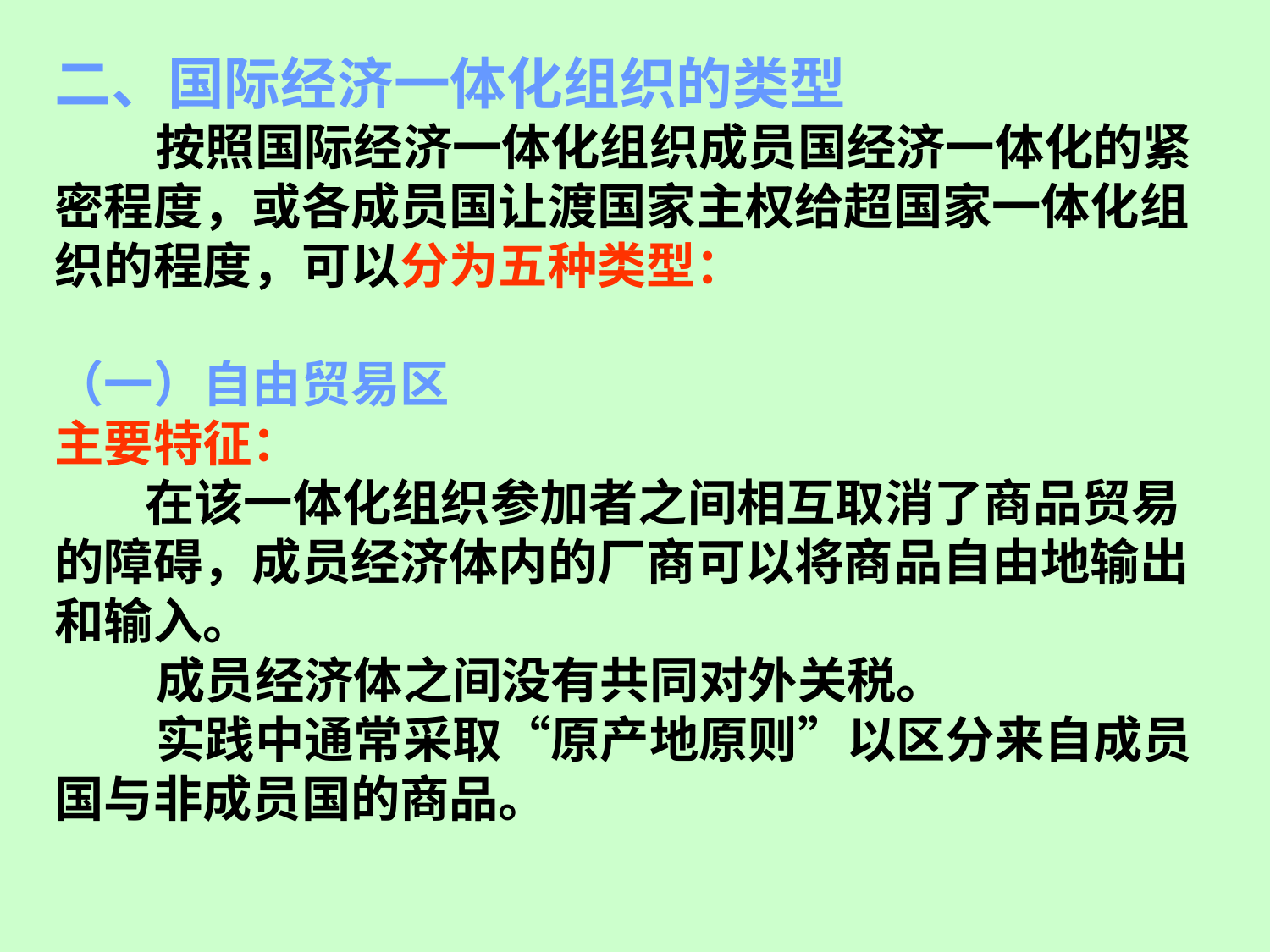

二、国际经济一体化组织的类型
        按照国际经济一体化组织成员国经济一体化的紧密程度，或各成员国让渡国家主权给超国家一体化组织的程度，可以分为五种类型：

（一）自由贸易区
主要特征：
       在该一体化组织参加者之间相互取消了商品贸易的障碍，成员经济体内的厂商可以将商品自由地输出和输入。
        成员经济体之间没有共同对外关税。
        实践中通常采取“原产地原则”以区分来自成员国与非成员国的商品。
3